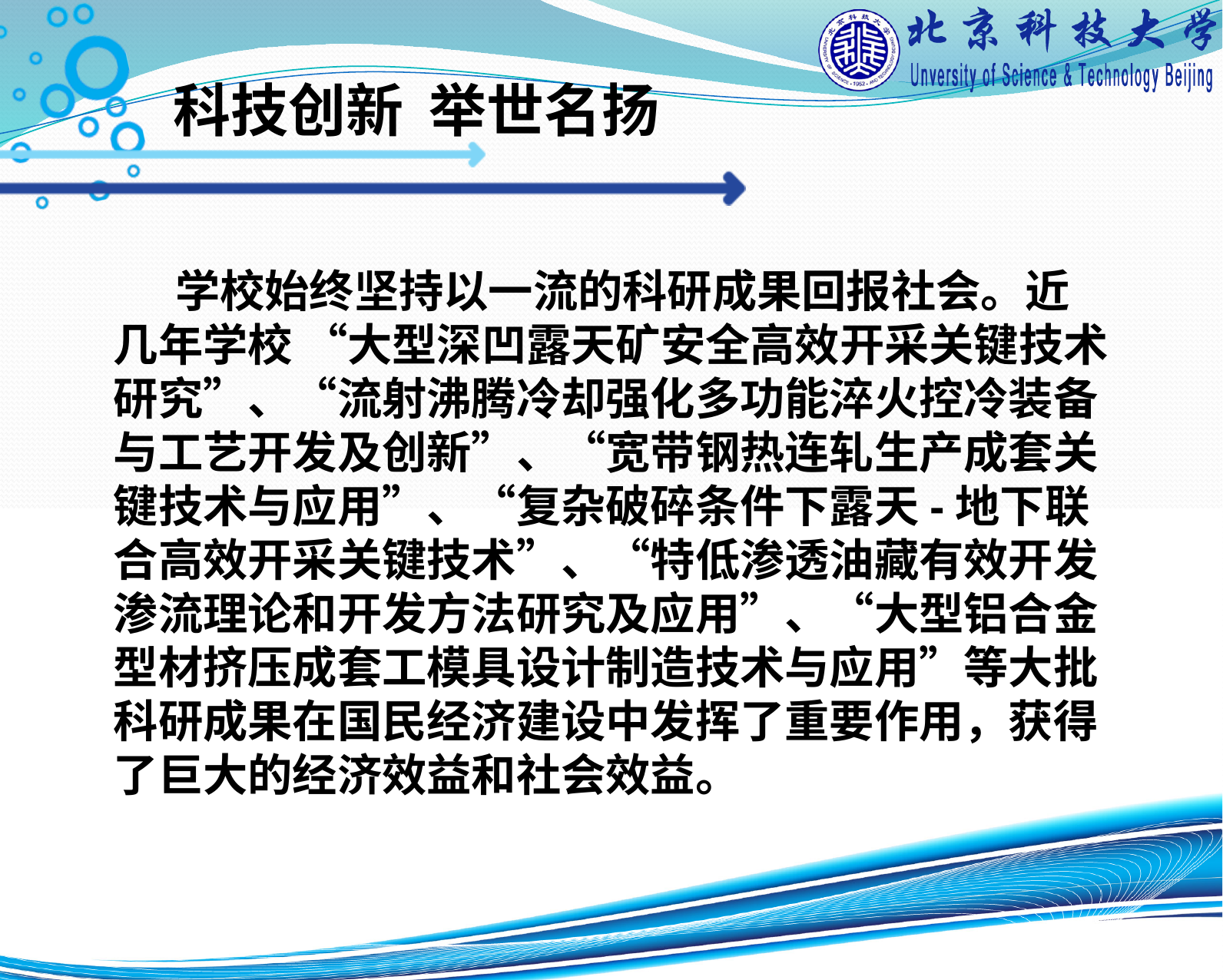

# 科技创新  举世名扬
     学校始终坚持以一流的科研成果回报社会。近几年学校 “大型深凹露天矿安全高效开采关键技术研究”、“流射沸腾冷却强化多功能淬火控冷装备与工艺开发及创新”、“宽带钢热连轧生产成套关键技术与应用”、“复杂破碎条件下露天-地下联合高效开采关键技术”、“特低渗透油藏有效开发渗流理论和开发方法研究及应用”、“大型铝合金型材挤压成套工模具设计制造技术与应用”等大批科研成果在国民经济建设中发挥了重要作用，获得了巨大的经济效益和社会效益。